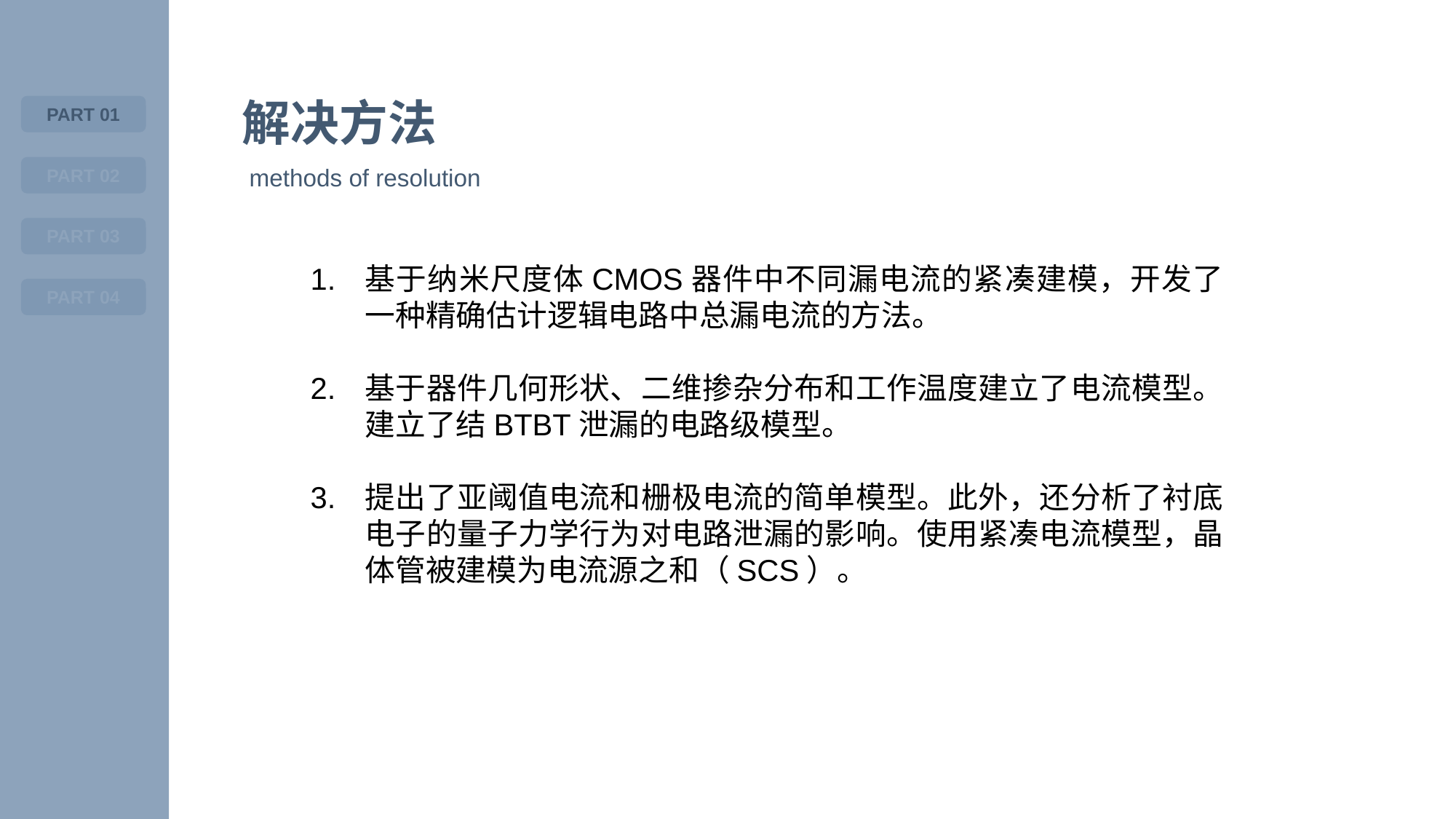

解决方法

PART 01

 methods of resolution
PART 02

PART 03
基于纳米尺度体CMOS器件中不同漏电流的紧凑建模，开发了一种精确估计逻辑电路中总漏电流的方法。

基于器件几何形状、二维掺杂分布和工作温度建立了电流模型。建立了结BTBT泄漏的电路级模型。

提出了亚阈值电流和栅极电流的简单模型。此外，还分析了衬底电子的量子力学行为对电路泄漏的影响。使用紧凑电流模型，晶体管被建模为电流源之和（SCS）。

PART 04